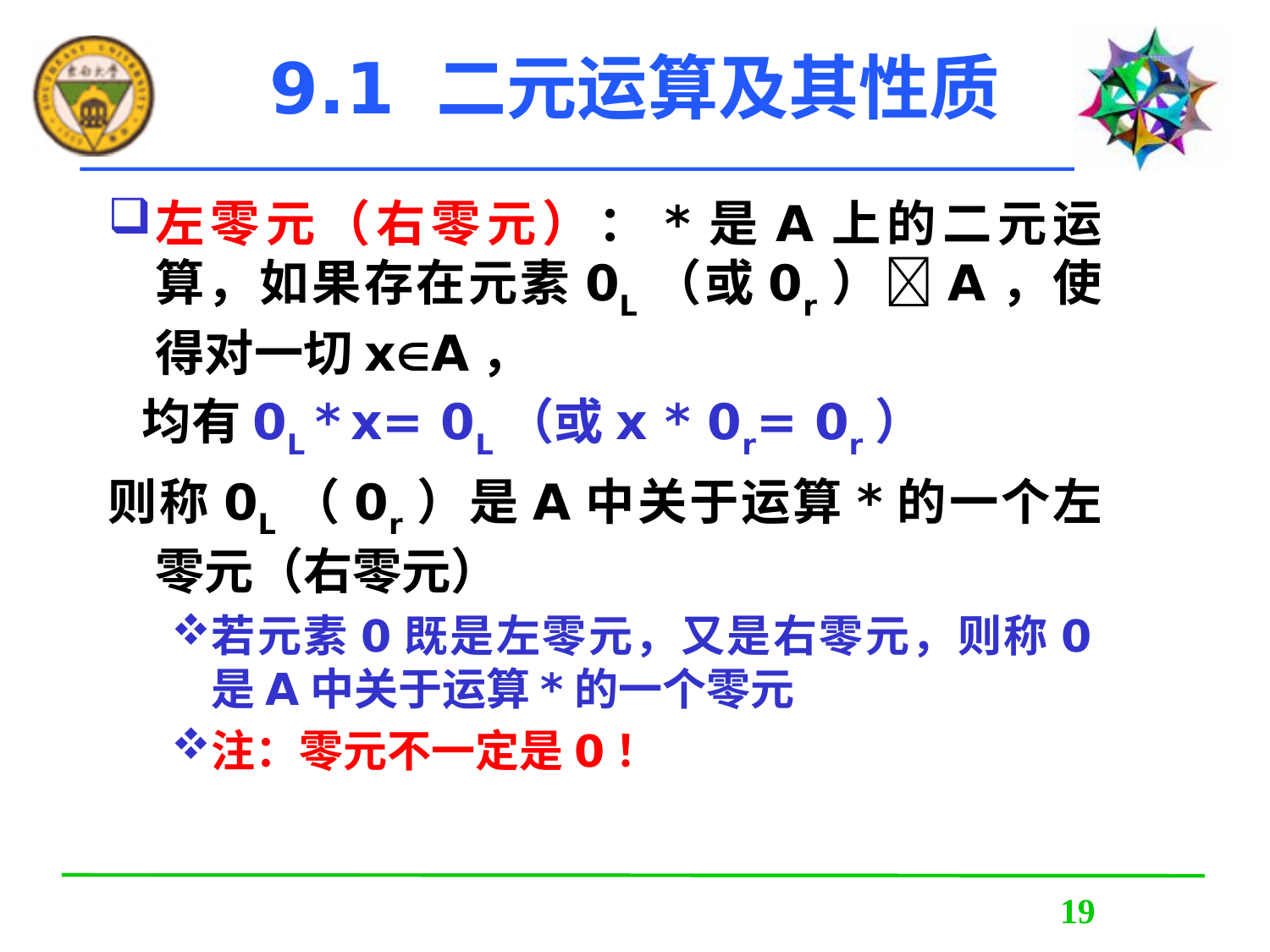

# 9.1 二元运算及其性质
左零元（右零元）：*是A上的二元运算，如果存在元素0L（或0r）∈A，使得对一切x∈A，
  均有0L * x= 0L（或x * 0r= 0r）
则称0L（0r）是A中关于运算*的一个左零元（右零元）
若元素0既是左零元，又是右零元，则称0是A中关于运算*的一个零元
注：零元不一定是0！